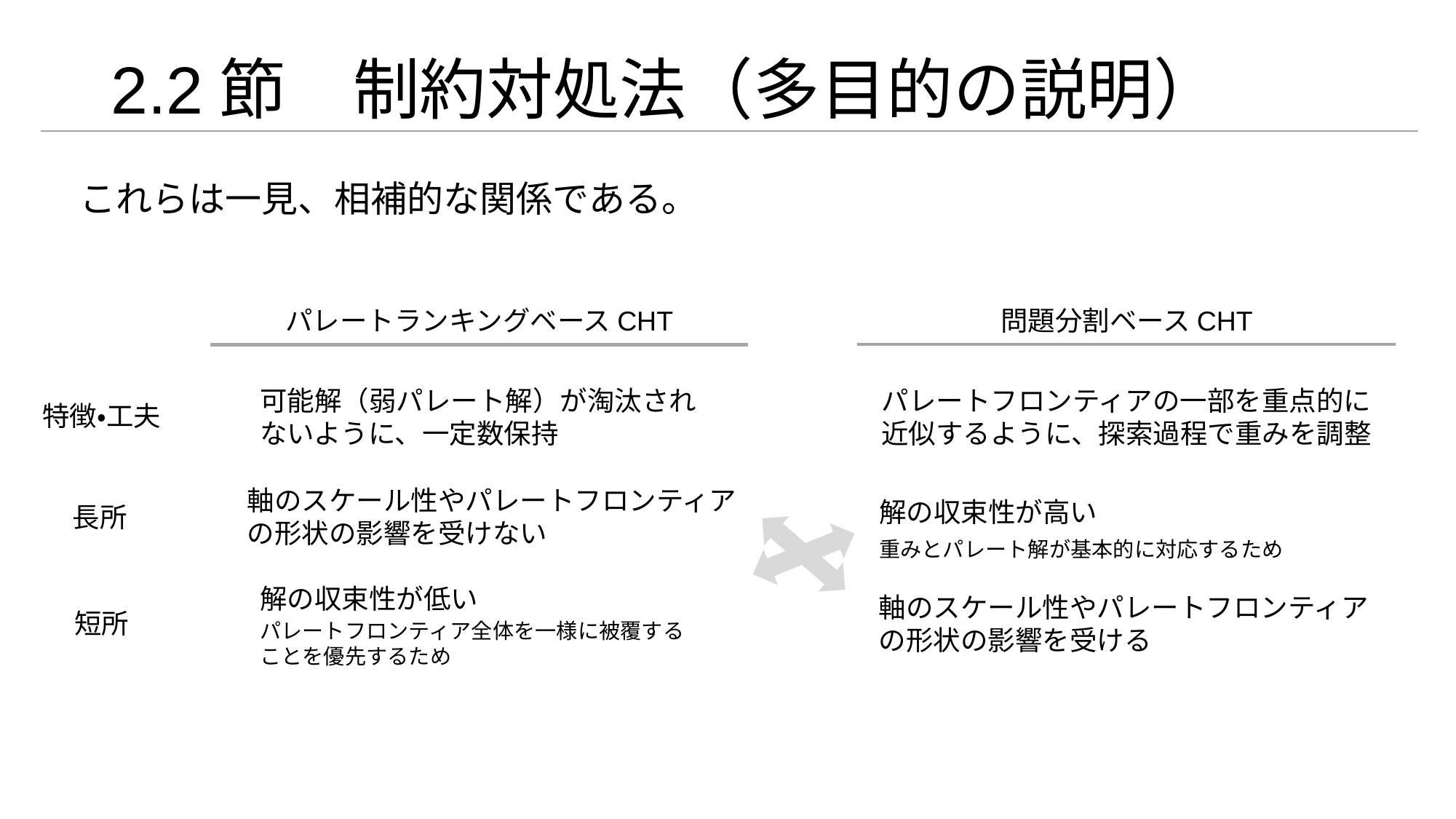

# 2.2節　制約対処法（多目的の説明）
これらは一見、相補的な関係である。
パレートランキングベースCHT
問題分割ベースCHT
特徴・工夫
可能解（弱パレート解）が淘汰されないように、一定数保持
パレートフロンティアの一部を重点的に近似するように、探索過程で重みを調整
解の収束性が高い
長所
軸のスケール性やパレートフロンティアの形状の影響を受けない
重みとパレート解が基本的に対応するため

解の収束性が低い
短所
軸のスケール性やパレートフロンティアの形状の影響を受ける
パレートフロンティア全体を一様に被覆することを優先するため